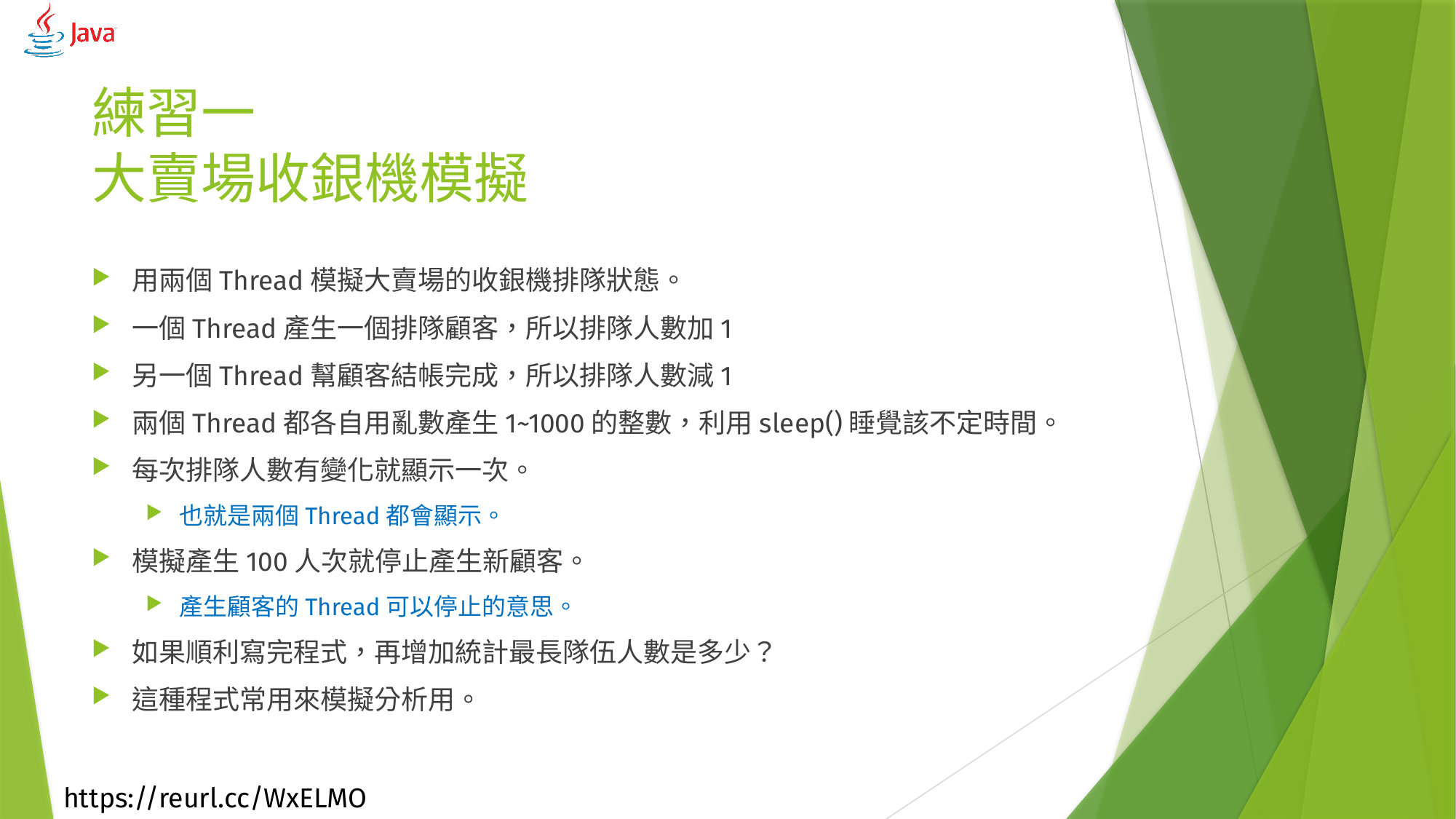

# 練習一 大賣場收銀機模擬
用兩個Thread模擬大賣場的收銀機排隊狀態。
一個Thread產生一個排隊顧客，所以排隊人數加1
另一個Thread幫顧客結帳完成，所以排隊人數減1
兩個Thread都各自用亂數產生1~1000的整數，利用sleep()睡覺該不定時間。
每次排隊人數有變化就顯示一次。
也就是兩個Thread都會顯示。
模擬產生100人次就停止產生新顧客。
產生顧客的Thread可以停止的意思。
如果順利寫完程式，再增加統計最長隊伍人數是多少？
這種程式常用來模擬分析用。